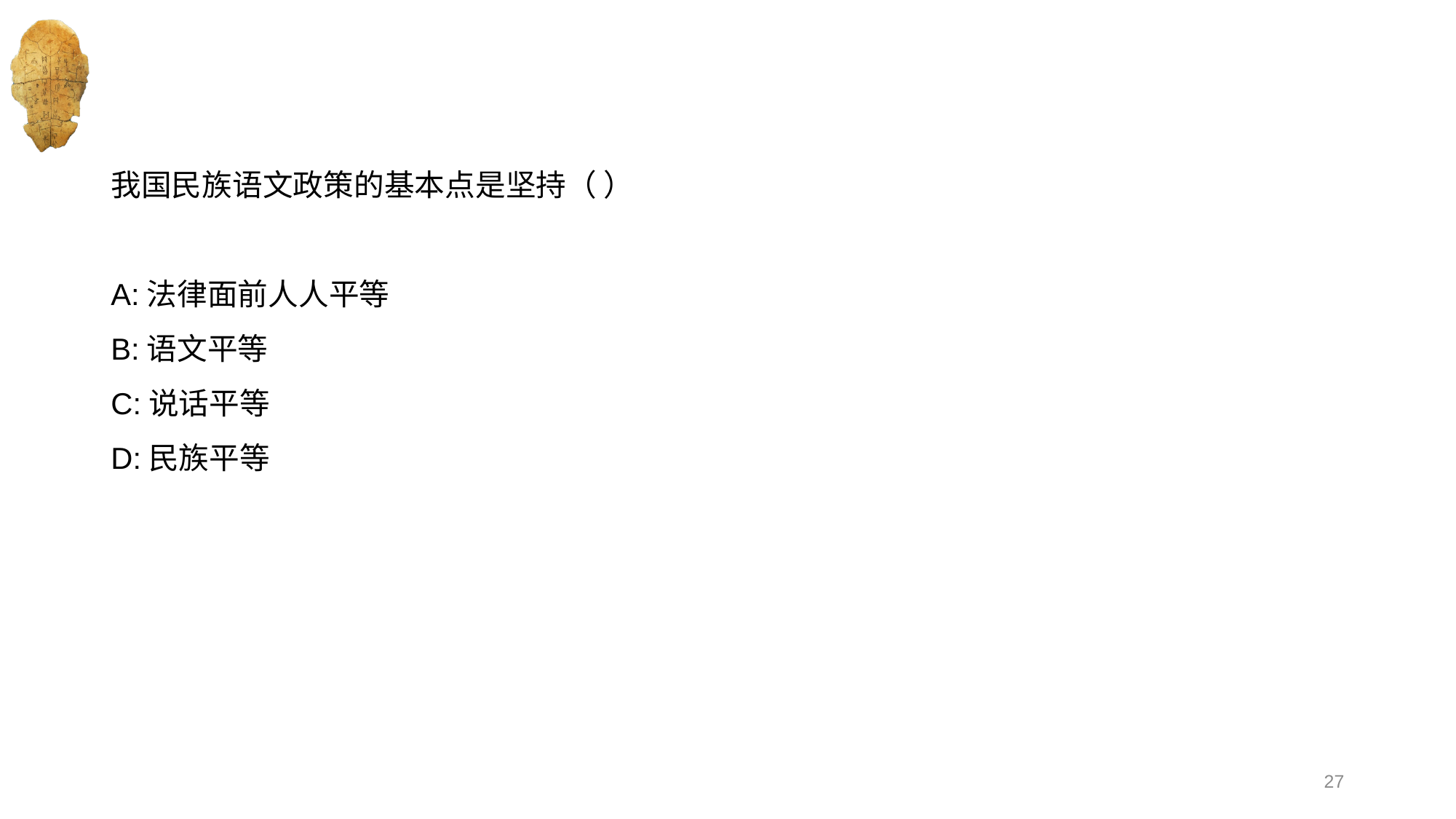

#
我国民族语文政策的基本点是坚持（ ）

A:法律面前人人平等
B:语文平等
C:说话平等
D:民族平等

27